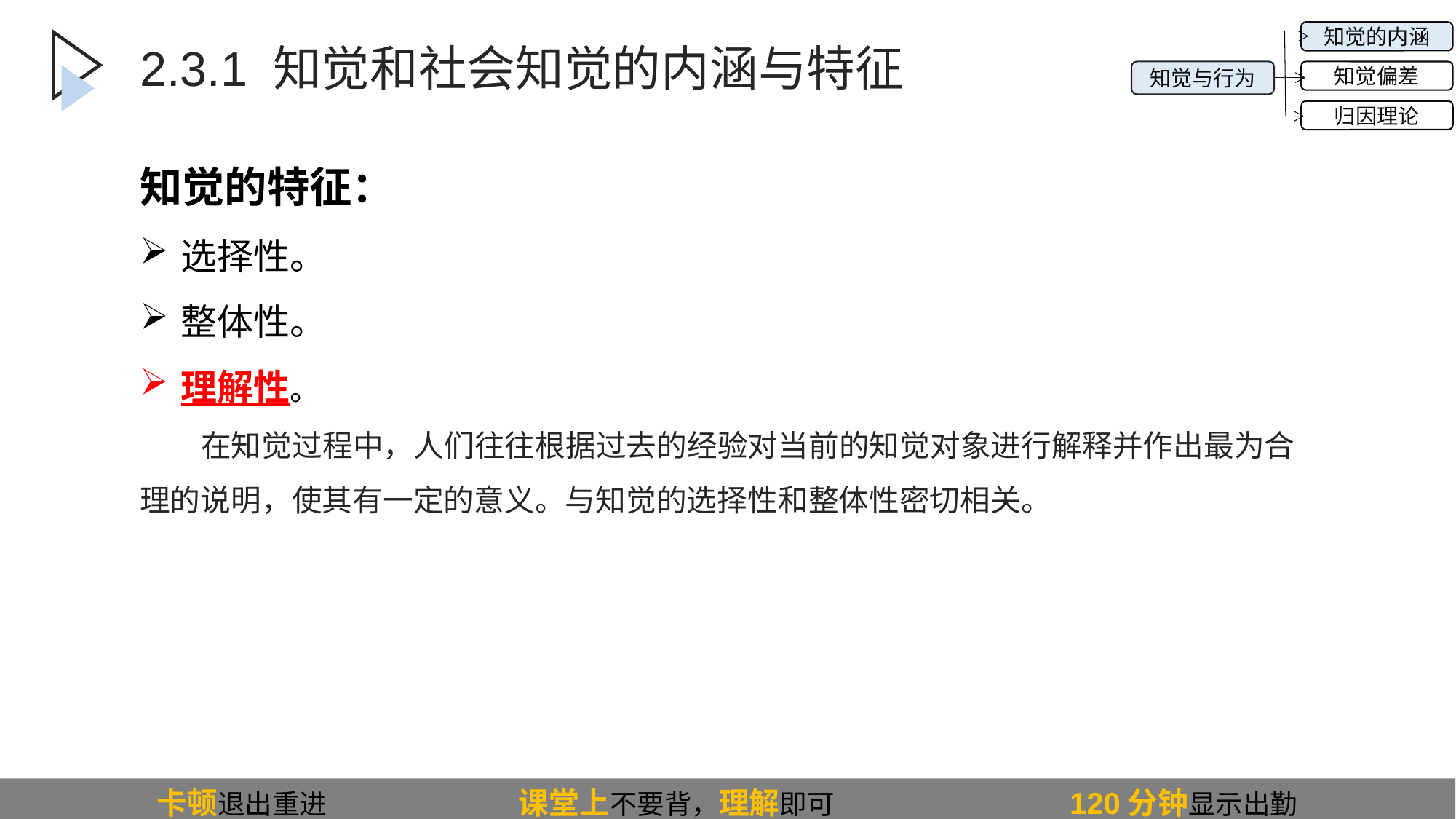

知觉的内涵
知觉偏差

归因理论
知觉与行为
2.3.1 知觉和社会知觉的内涵与特征
知觉的特征：
选择性。
整体性。
理解性。
        在知觉过程中，人们往往根据过去的经验对当前的知觉对象进行解释并作出最为合理的说明，使其有一定的意义。与知觉的选择性和整体性密切相关。